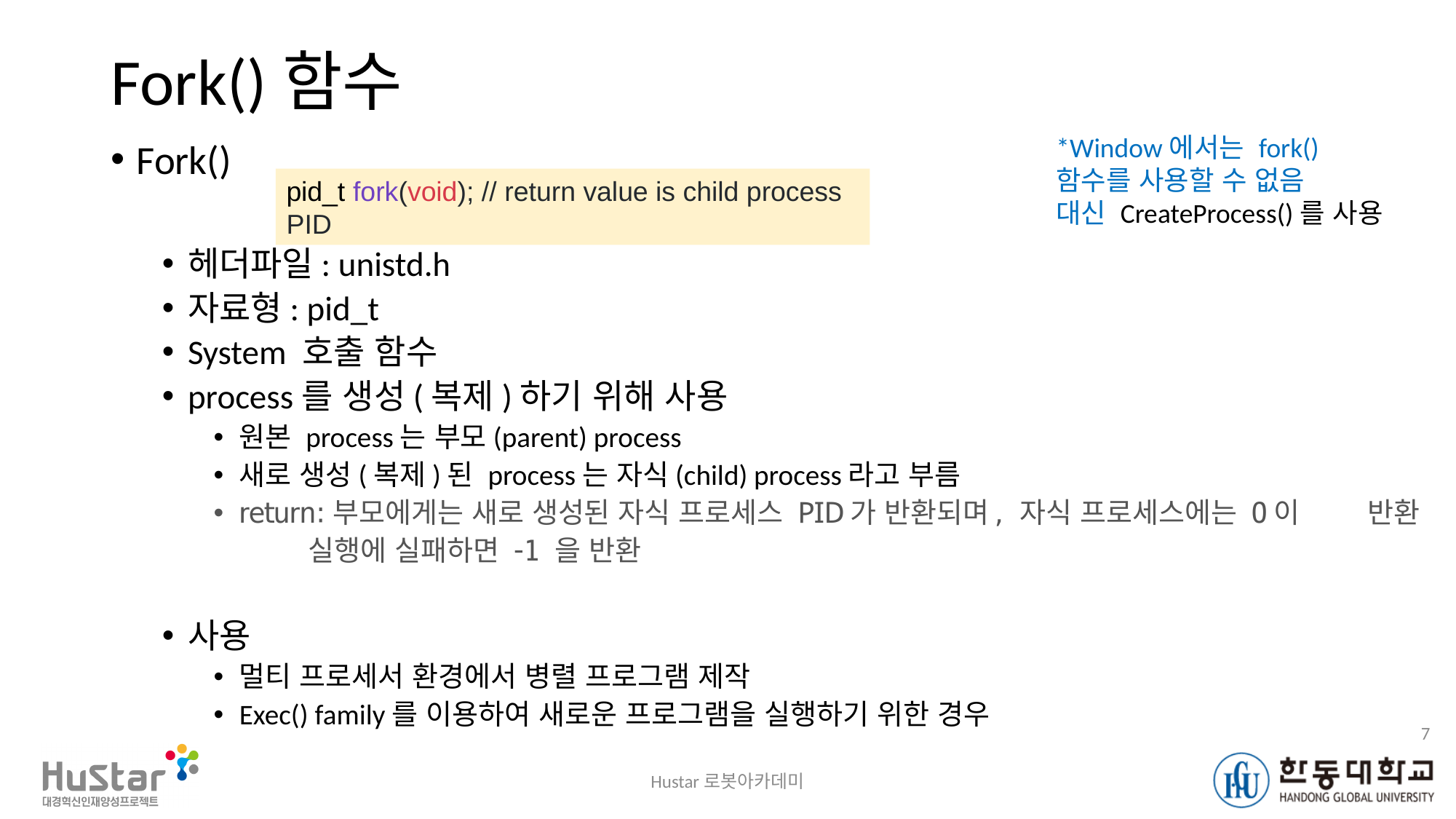

# Fork()함수
*Window에서는 fork()함수를 사용할 수 없음
대신 CreateProcess()를 사용
Fork()

헤더파일: unistd.h
자료형: pid_t
System 호출 함수
process를 생성(복제)하기 위해 사용
원본 process는 부모(parent) process
새로 생성(복제)된 process는 자식(child) process라고 부름
return:부모에게는 새로 생성된 자식 프로세스 PID가 반환되며, 자식 프로세스에는 0이 	반환
           실행에 실패하면 -1 을 반환

사용
멀티 프로세서 환경에서 병렬 프로그램 제작
Exec() family를 이용하여 새로운 프로그램을 실행하기 위한 경우
pid_t fork(void); // return value is child process PID
7
Hustar로봇아카데미